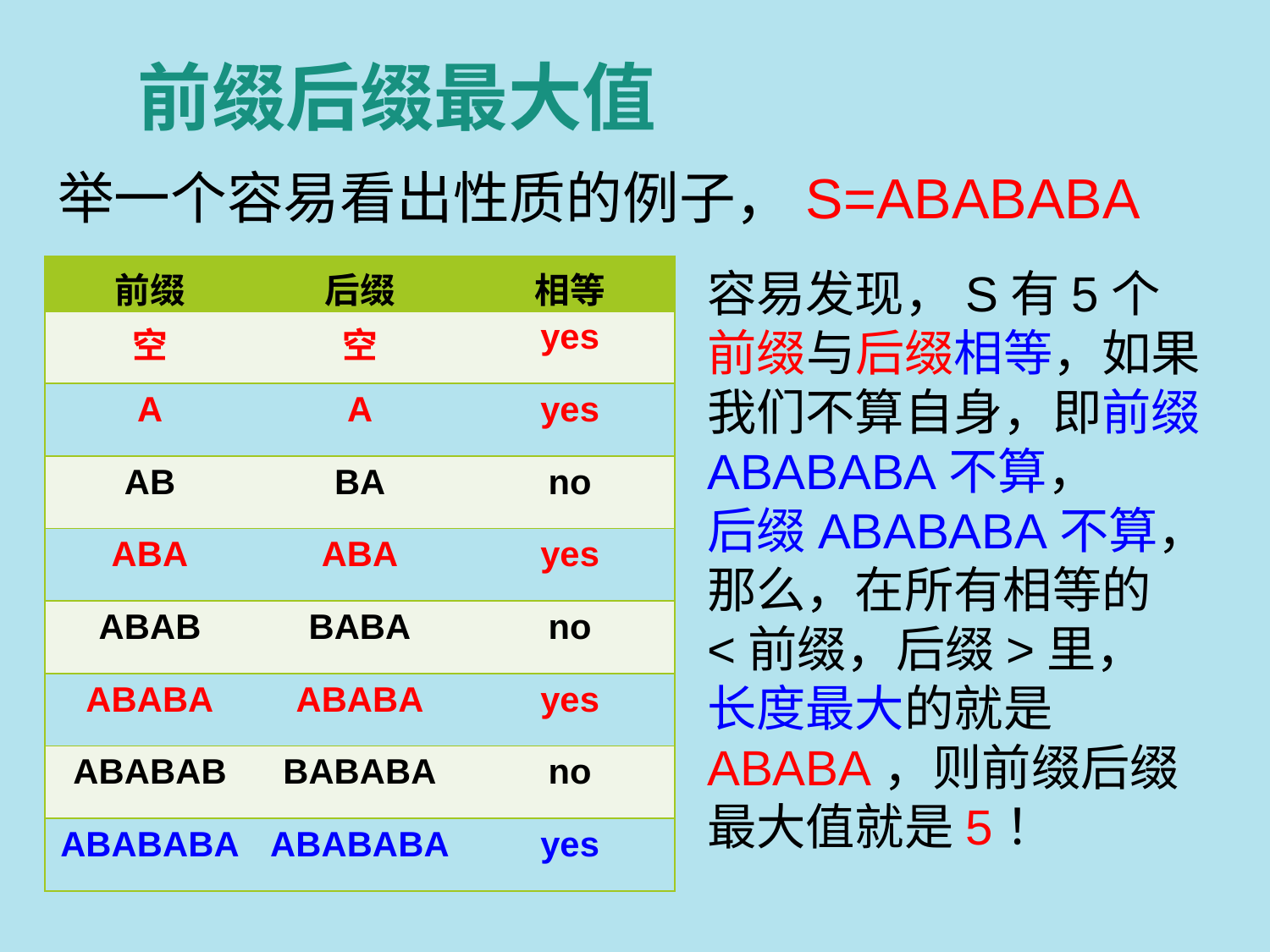

# 前缀后缀最大值
举一个容易看出性质的例子，S=ABABABA

| 前缀 | 后缀 | 相等 |
| --- | --- | --- |
| 空 | 空 | yes |
| A | A | yes |
| AB | BA | no |
| ABA | ABA | yes |
| ABAB | BABA | no |
| ABABA | ABABA | yes |
| ABABAB | BABABA | no |
| ABABABA | ABABABA | yes |
容易发现，S有5个
前缀与后缀相等，如果我们不算自身，即前缀ABABABA不算，
后缀ABABABA不算，
那么，在所有相等的
<前缀，后缀>里，
长度最大的就是 ABABA，则前缀后缀
最大值就是5！